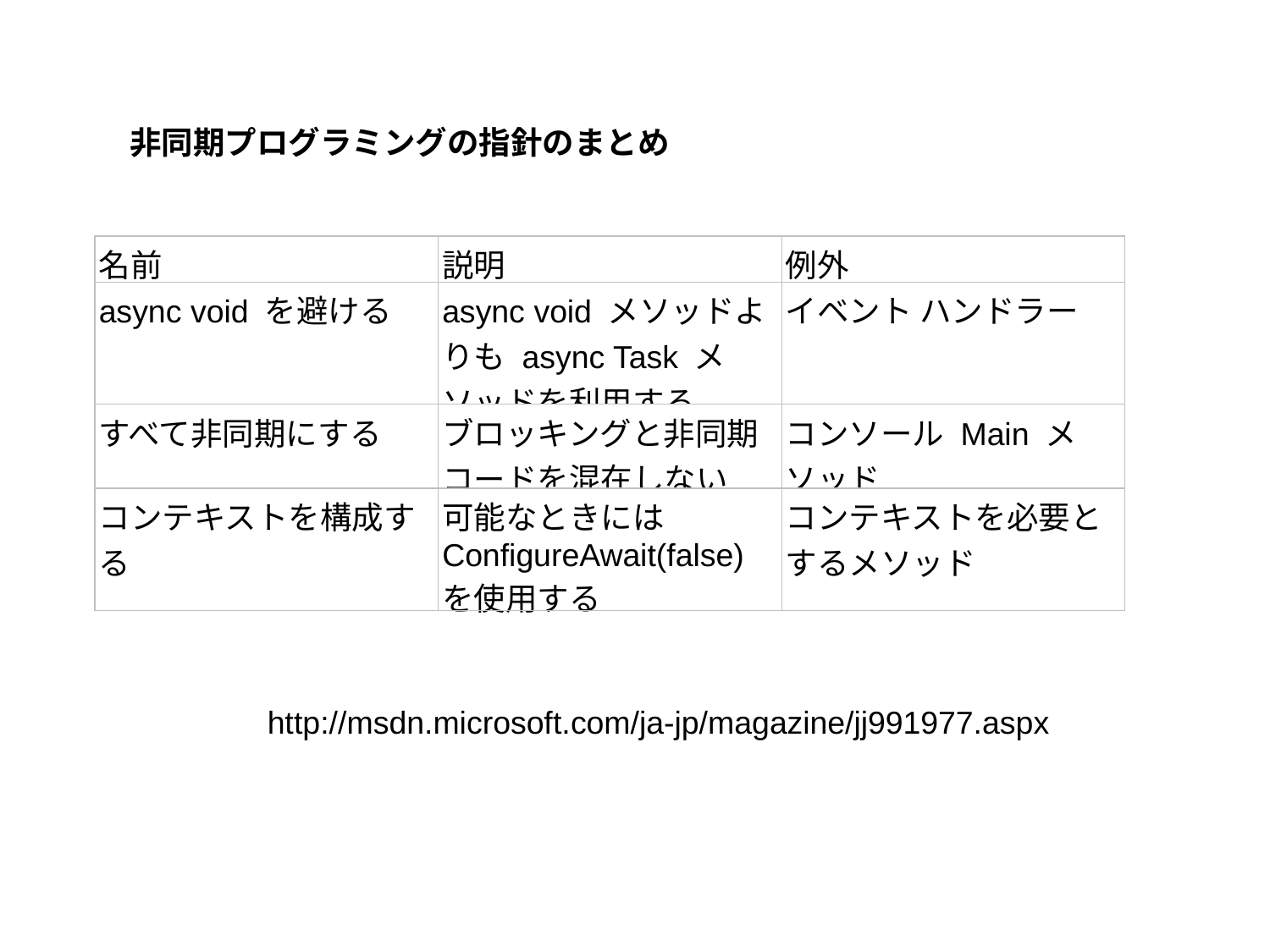

非同期プログラミングの指針のまとめ
| 名前 | 説明 | 例外 |
| --- | --- | --- |
| async void を避ける | async void メソッドよりも async Task メソッドを利用する | イベント ハンドラー |
| すべて非同期にする | ブロッキングと非同期コードを混在しない | コンソール Main メソッド |
| コンテキストを構成する | 可能なときには ConfigureAwait(false) を使用する | コンテキストを必要とするメソッド |
http://msdn.microsoft.com/ja-jp/magazine/jj991977.aspx